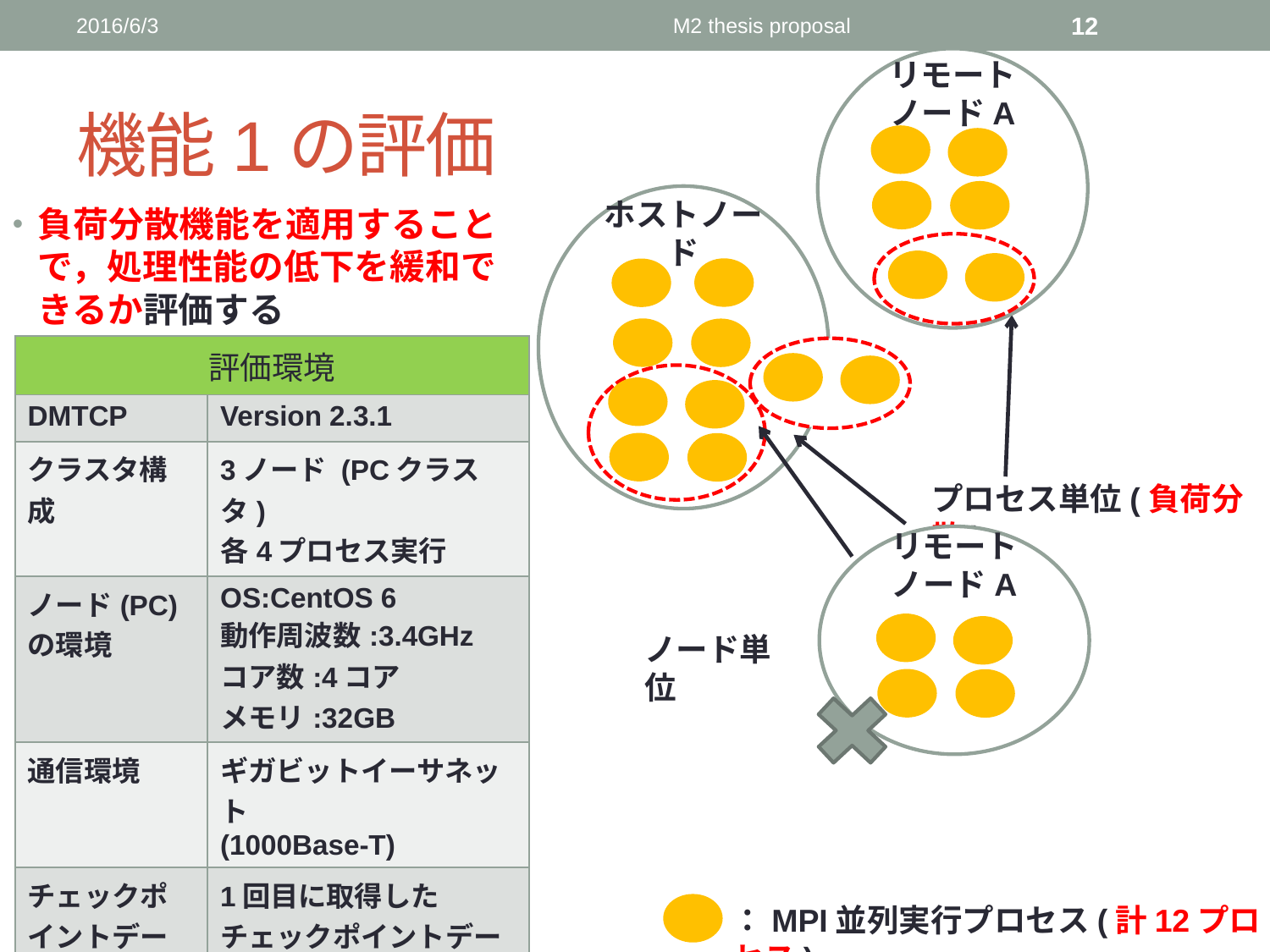

2016/6/3
M2 thesis proposal
12
リモート
ノードA

# 機能1の評価

ホストノード

負荷分散機能を適用することで，処理性能の低下を緩和できるか評価する

| 評価環境 |  |
| --- | --- |
| DMTCP | Version 2.3.1 |
| クラスタ構成 | 3ノード (PCクラスタ) 各4プロセス実行 |
| ノード(PC)の環境 | OS:CentOS 6 動作周波数:3.4GHz コア数:4コア メモリ:32GB |
| 通信環境 | ギガビットイーサネット (1000Base-T) |
| チェックポイントデータ | 1回目に取得したチェックポイントデータを利用 |

プロセス単位(負荷分散)
リモート
ノードA

ノード単位

：MPI並列実行プロセス(計12プロセス)